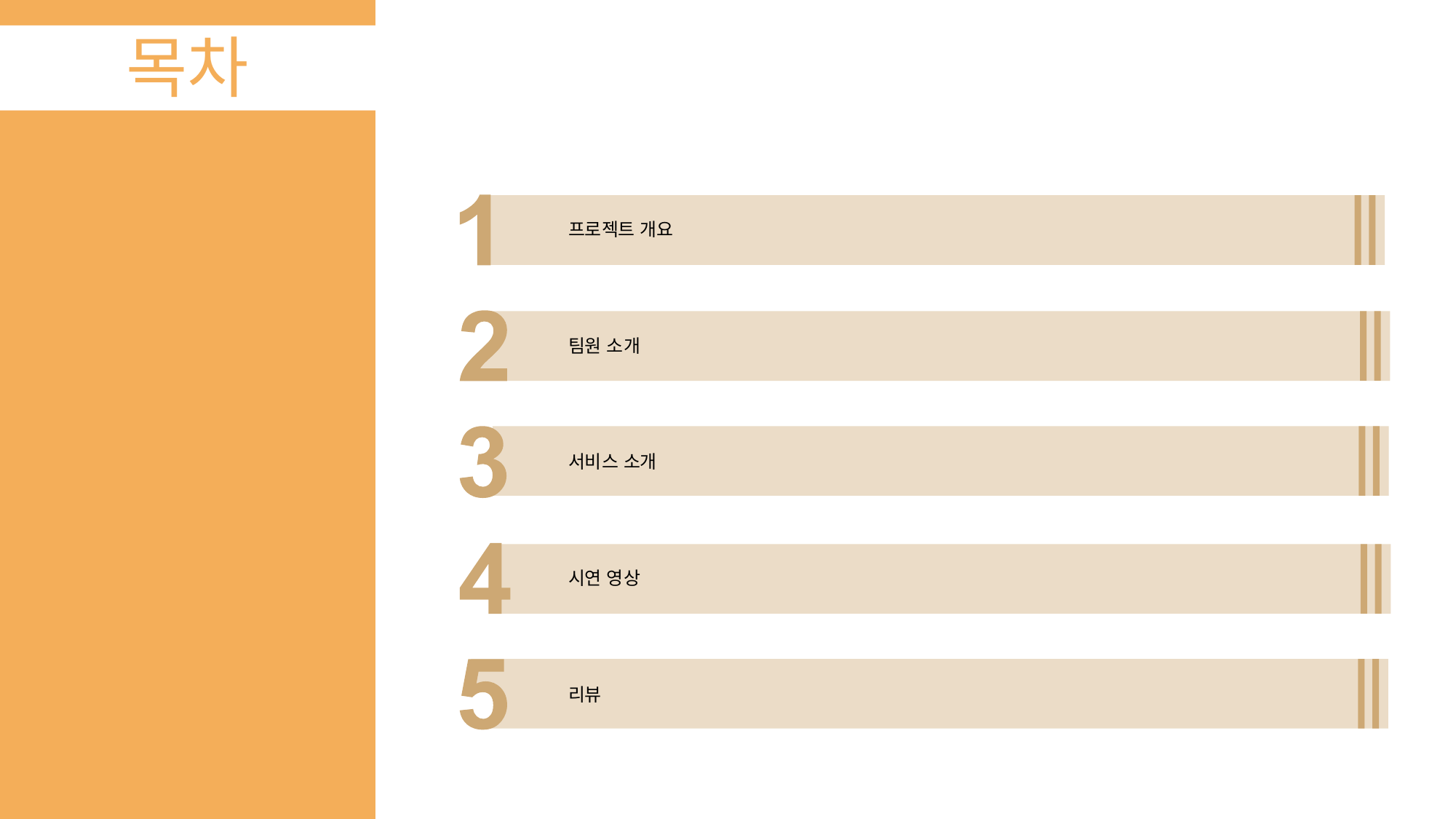

목차

프로젝트 개요

팀원 소개

서비스 소개

시연 영상

리뷰